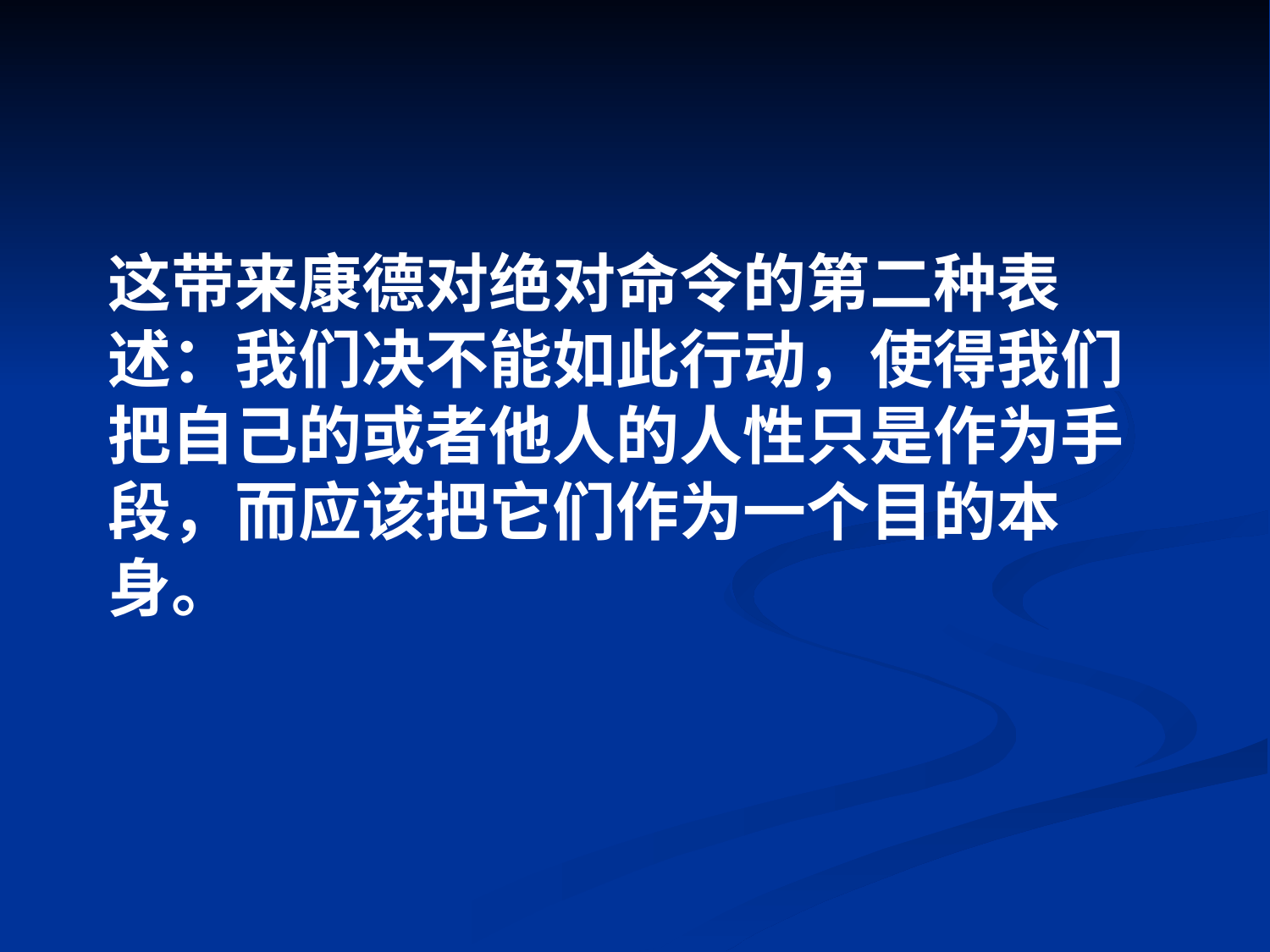

这带来康德对绝对命令的第二种表述：我们决不能如此行动，使得我们把自己的或者他人的人性只是作为手段，而应该把它们作为一个目的本身。